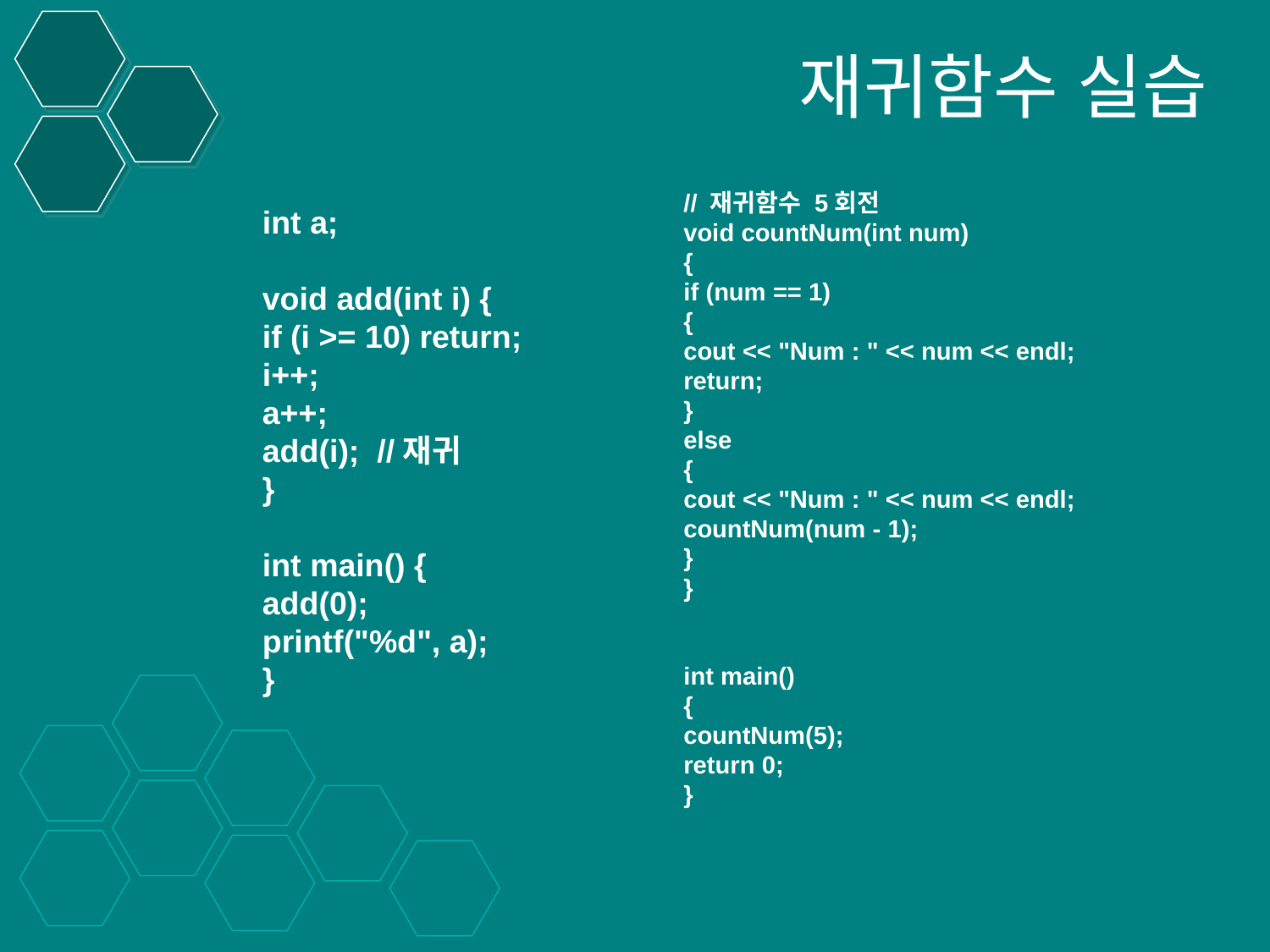

재귀함수 실습
// 재귀함수 5회전
void countNum(int num)
{
if (num == 1)
{
cout << "Num : " << num << endl;
return;
}
else
{
cout << "Num : " << num << endl;
countNum(num - 1);
}
}

int main()
{
countNum(5);
return 0;
}
int a;

void add(int i) {
if (i >= 10) return;
i++;
a++;
add(i);  //재귀
}

int main() {
add(0);
printf("%d", a);
}